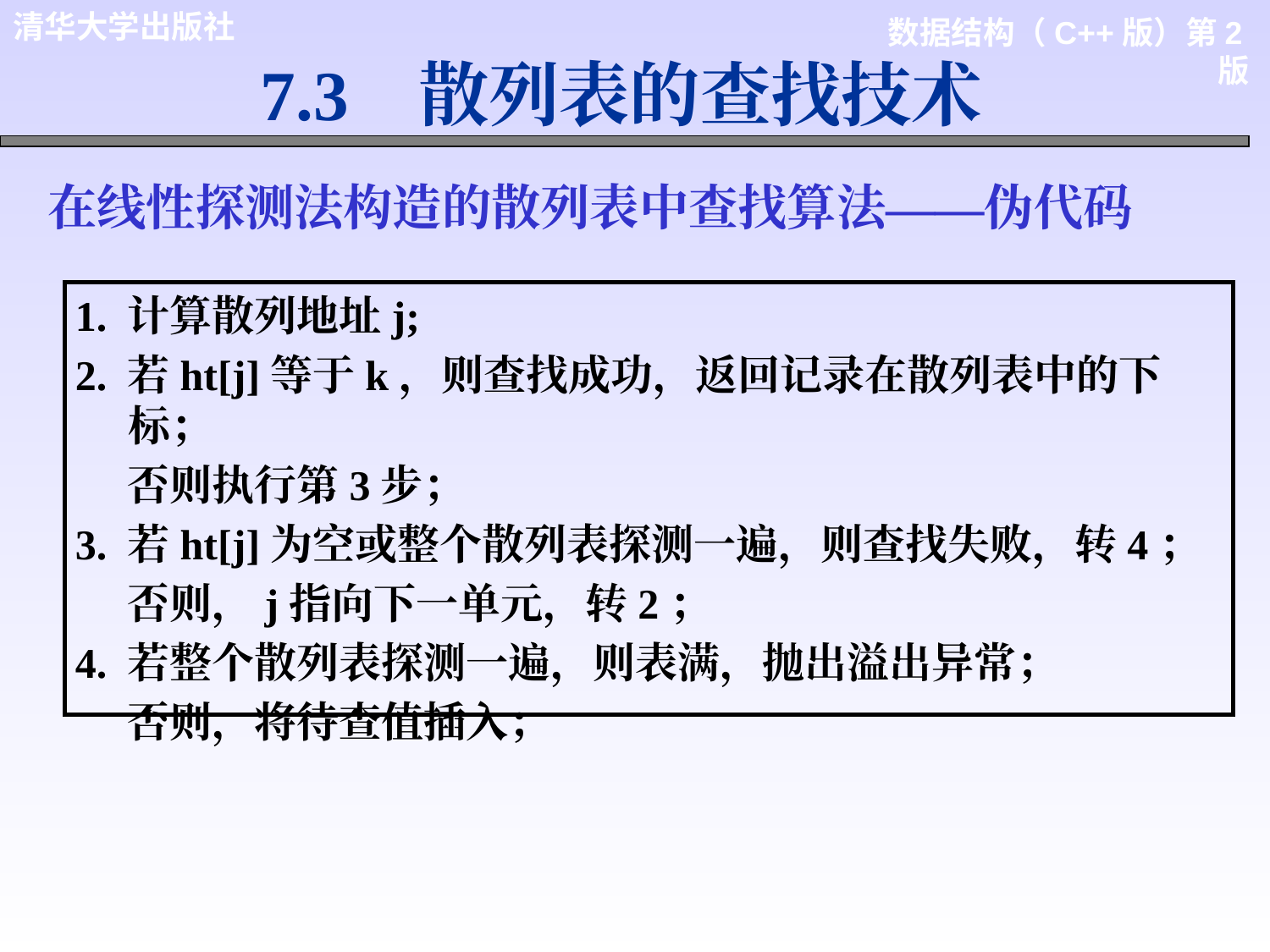

7.3   散列表的查找技术
在线性探测法构造的散列表中查找算法——伪代码
 1. 计算散列地址j;
 2. 若ht[j]等于k，则查找成功，返回记录在散列表中的下标；
     否则执行第3步；
 3. 若ht[j]为空或整个散列表探测一遍，则查找失败，转4；
     否则，j指向下一单元，转2；
 4. 若整个散列表探测一遍，则表满，抛出溢出异常；
     否则，将待查值插入；